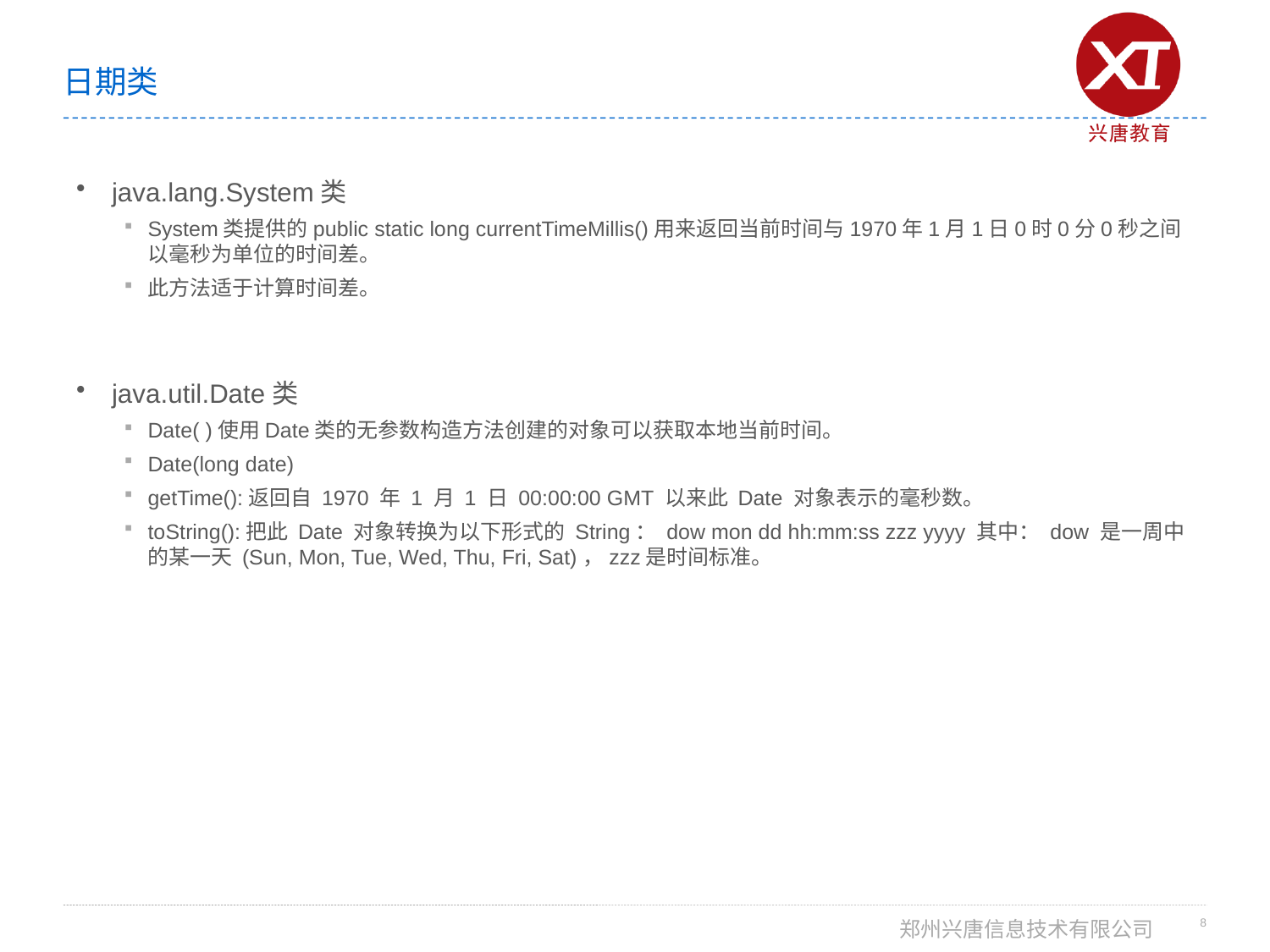

# 日期类
java.lang.System类
System类提供的public static long currentTimeMillis()用来返回当前时间与1970年1月1日0时0分0秒之间以毫秒为单位的时间差。
此方法适于计算时间差。

java.util.Date类
Date( )使用Date类的无参数构造方法创建的对象可以获取本地当前时间。
Date(long date)
getTime():返回自 1970 年 1 月 1 日 00:00:00 GMT 以来此 Date 对象表示的毫秒数。
toString():把此 Date 对象转换为以下形式的 String： dow mon dd hh:mm:ss zzz yyyy 其中： dow 是一周中的某一天 (Sun, Mon, Tue, Wed, Thu, Fri, Sat)，zzz是时间标准。

8